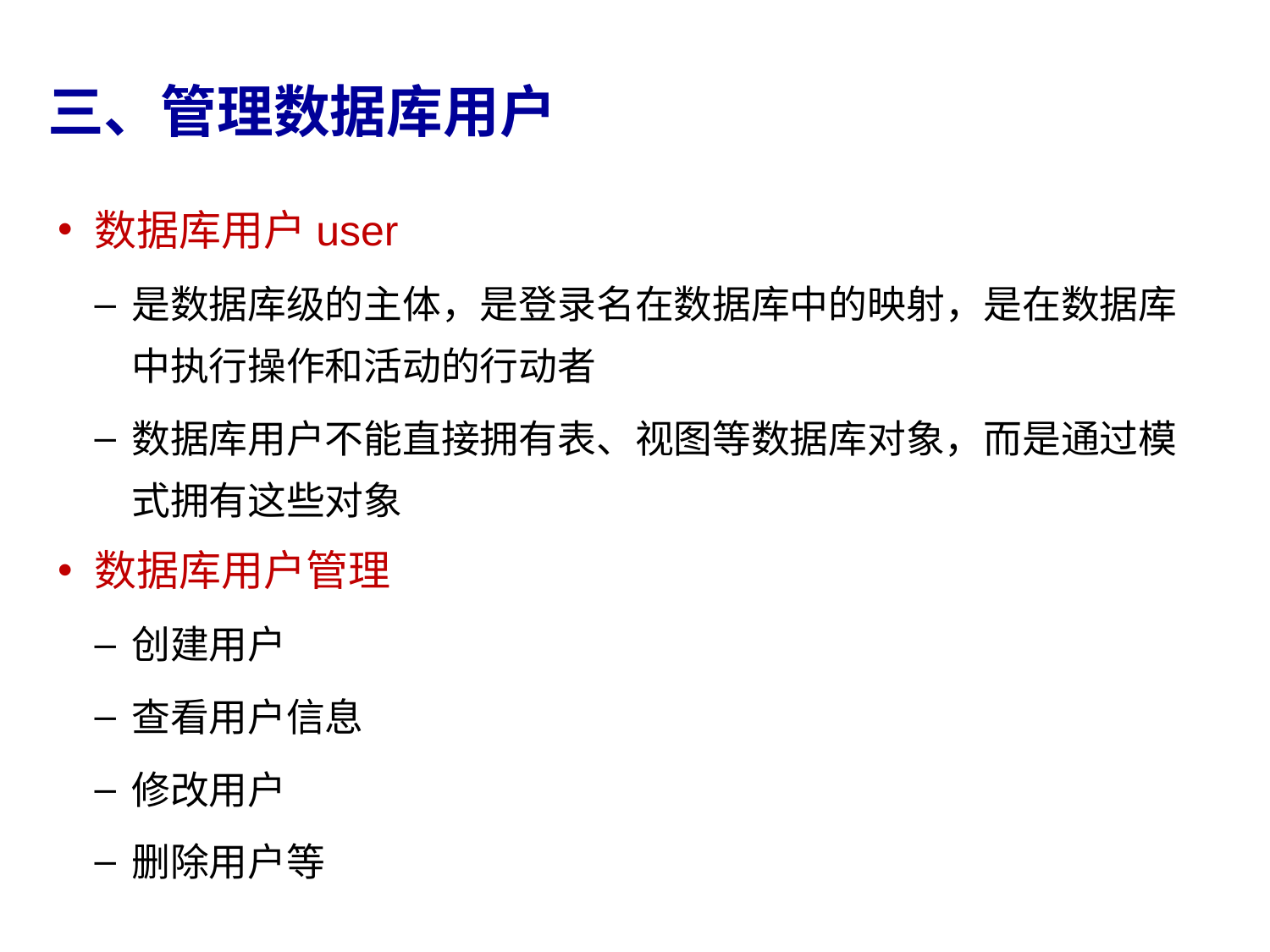

# 三、管理数据库用户
数据库用户user
是数据库级的主体，是登录名在数据库中的映射，是在数据库中执行操作和活动的行动者
数据库用户不能直接拥有表、视图等数据库对象，而是通过模式拥有这些对象
数据库用户管理
创建用户
查看用户信息
修改用户
删除用户等